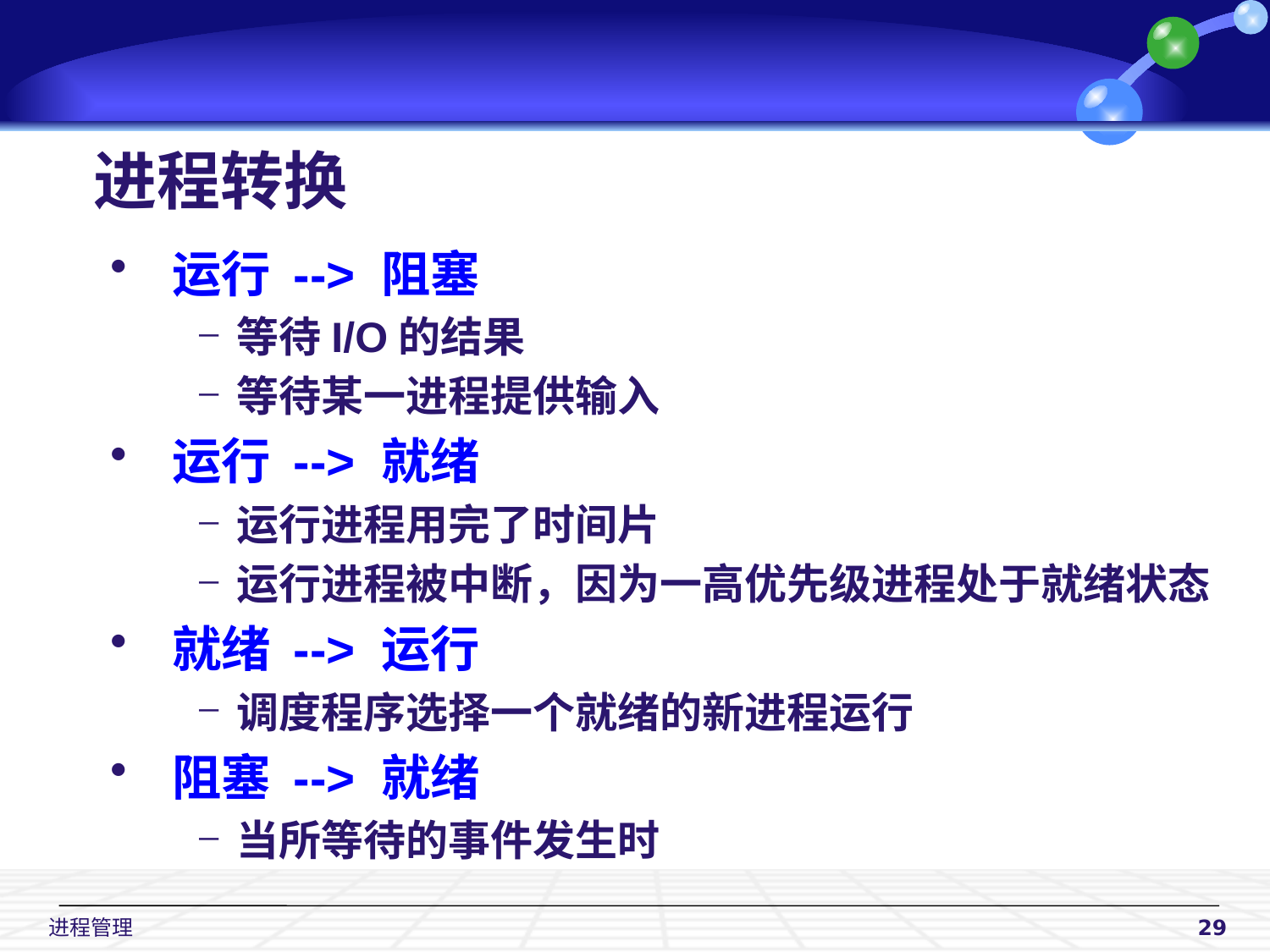

进程转换
运行 --> 阻塞
等待I/O的结果
等待某一进程提供输入
运行 --> 就绪
运行进程用完了时间片
运行进程被中断，因为一高优先级进程处于就绪状态
就绪 --> 运行
调度程序选择一个就绪的新进程运行
阻塞 --> 就绪
当所等待的事件发生时
   进程管理
29